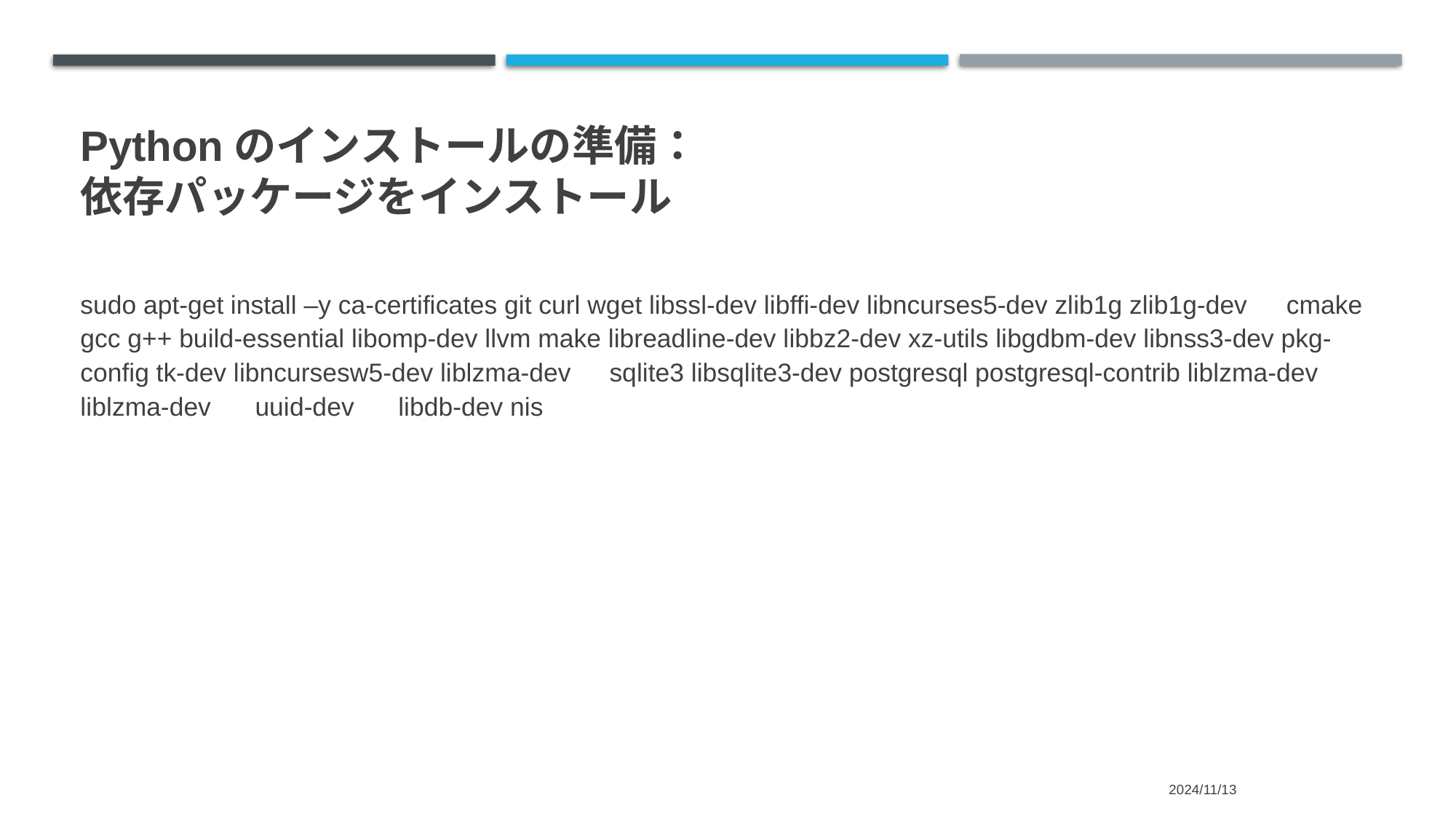

# Pythonのインストールの準備： 依存パッケージをインストール
sudo apt-get install –y ca-certificates git curl wget libssl-dev libffi-dev libncurses5-dev zlib1g zlib1g-dev　cmake gcc g++ build-essential libomp-dev llvm make libreadline-dev libbz2-dev xz-utils libgdbm-dev libnss3-dev pkg-config tk-dev libncursesw5-dev liblzma-dev　sqlite3 libsqlite3-dev postgresql postgresql-contrib liblzma-dev liblzma-dev　 uuid-dev　 libdb-dev nis

2024/11/13